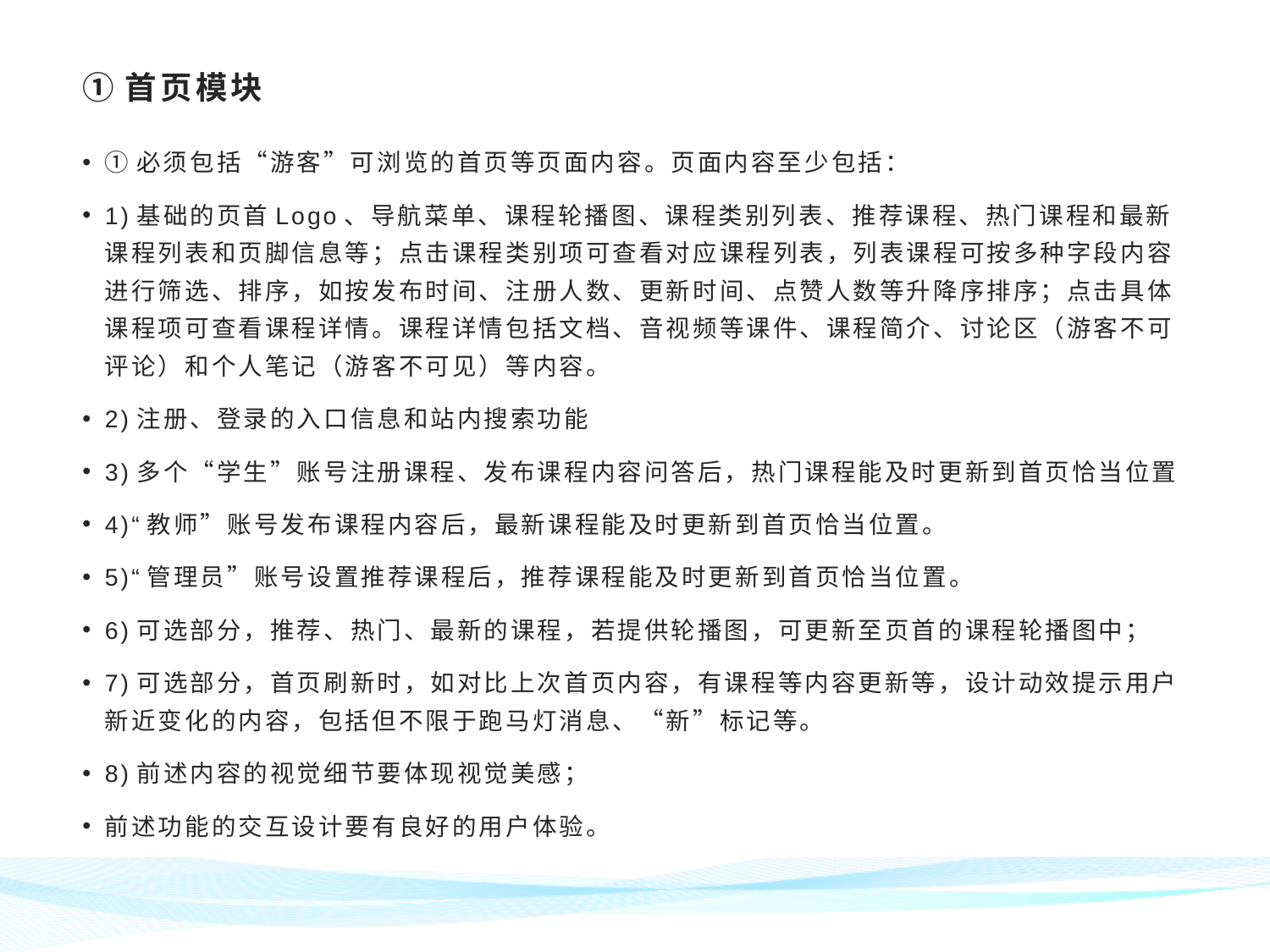

# ①首页模块
①必须包括“游客”可浏览的首页等页面内容。页面内容至少包括：
1)基础的页首Logo、导航菜单、课程轮播图、课程类别列表、推荐课程、热门课程和最新课程列表和页脚信息等；点击课程类别项可查看对应课程列表，列表课程可按多种字段内容进行筛选、排序，如按发布时间、注册人数、更新时间、点赞人数等升降序排序；点击具体课程项可查看课程详情。课程详情包括文档、音视频等课件、课程简介、讨论区（游客不可评论）和个人笔记（游客不可见）等内容。
2)注册、登录的入口信息和站内搜索功能
3)多个“学生”账号注册课程、发布课程内容问答后，热门课程能及时更新到首页恰当位置
4)“教师”账号发布课程内容后，最新课程能及时更新到首页恰当位置。
5)“管理员”账号设置推荐课程后，推荐课程能及时更新到首页恰当位置。
6)可选部分，推荐、热门、最新的课程，若提供轮播图，可更新至页首的课程轮播图中；
7)可选部分，首页刷新时，如对比上次首页内容，有课程等内容更新等，设计动效提示用户新近变化的内容，包括但不限于跑马灯消息、“新”标记等。
8)前述内容的视觉细节要体现视觉美感；
前述功能的交互设计要有良好的用户体验。